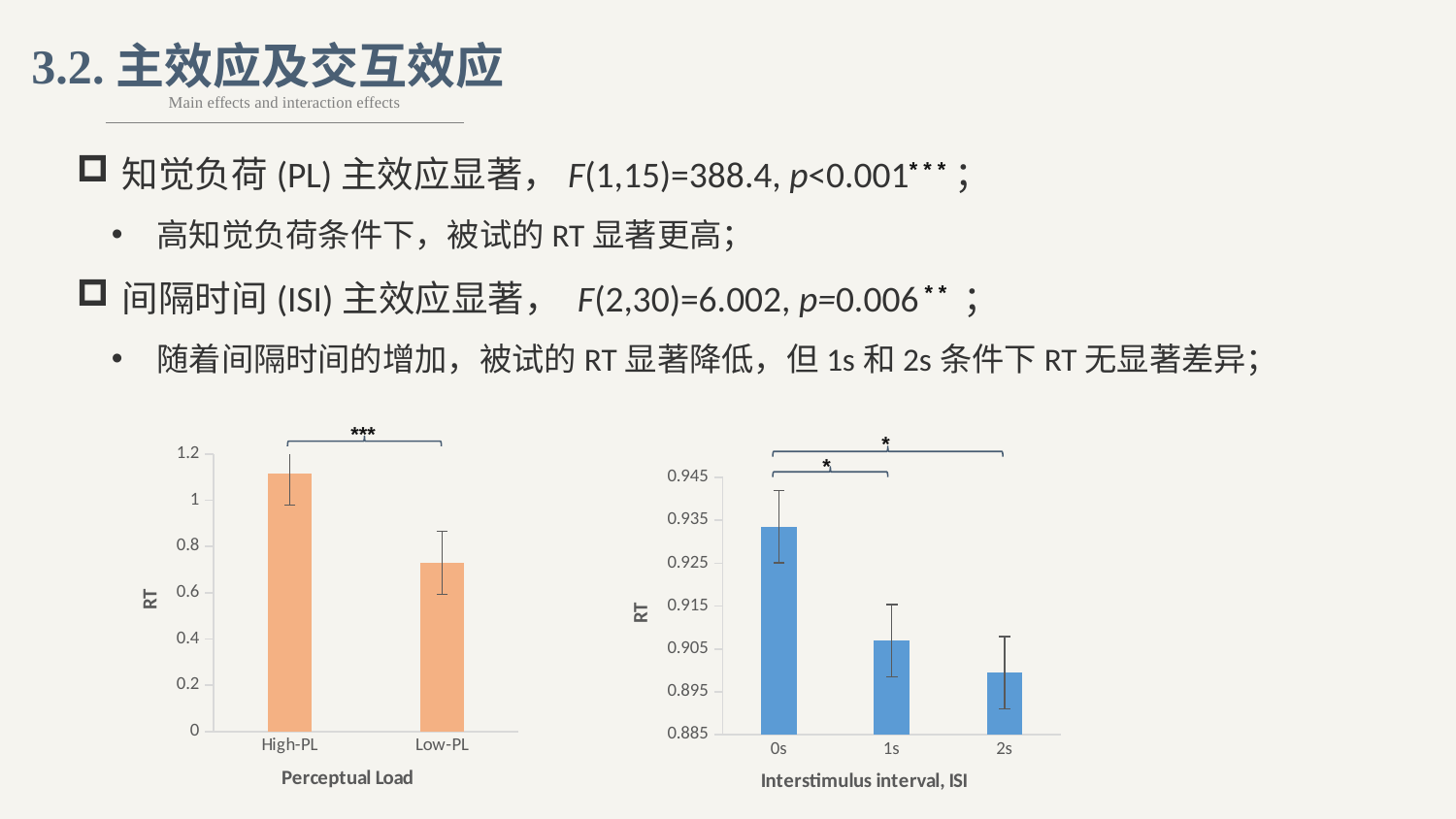

3.2.主效应及交互效应
Main effects and interaction effects
知觉负荷(PL)主效应显著，F(1,15)=388.4, p<0.001* * *；
高知觉负荷条件下，被试的RT显著更高；
间隔时间(ISI)主效应显著， F(2,30)=6.002, p=0.006 * * ；
随着间隔时间的增加，被试的RT显著降低，但1s和2s条件下RT无显著差异；

***

### Chart

| Category | 汇总 |
|---|---|
| High-PL | 1.11540411264673 |
| Low-PL | 0.730015199022552 |
*

*

### Chart

| Category | 汇总 |
|---|---|
| 0s | 0.933463582871096 |
| 1s | 0.906886682719604 |
| 2s | 0.899496032966973 |